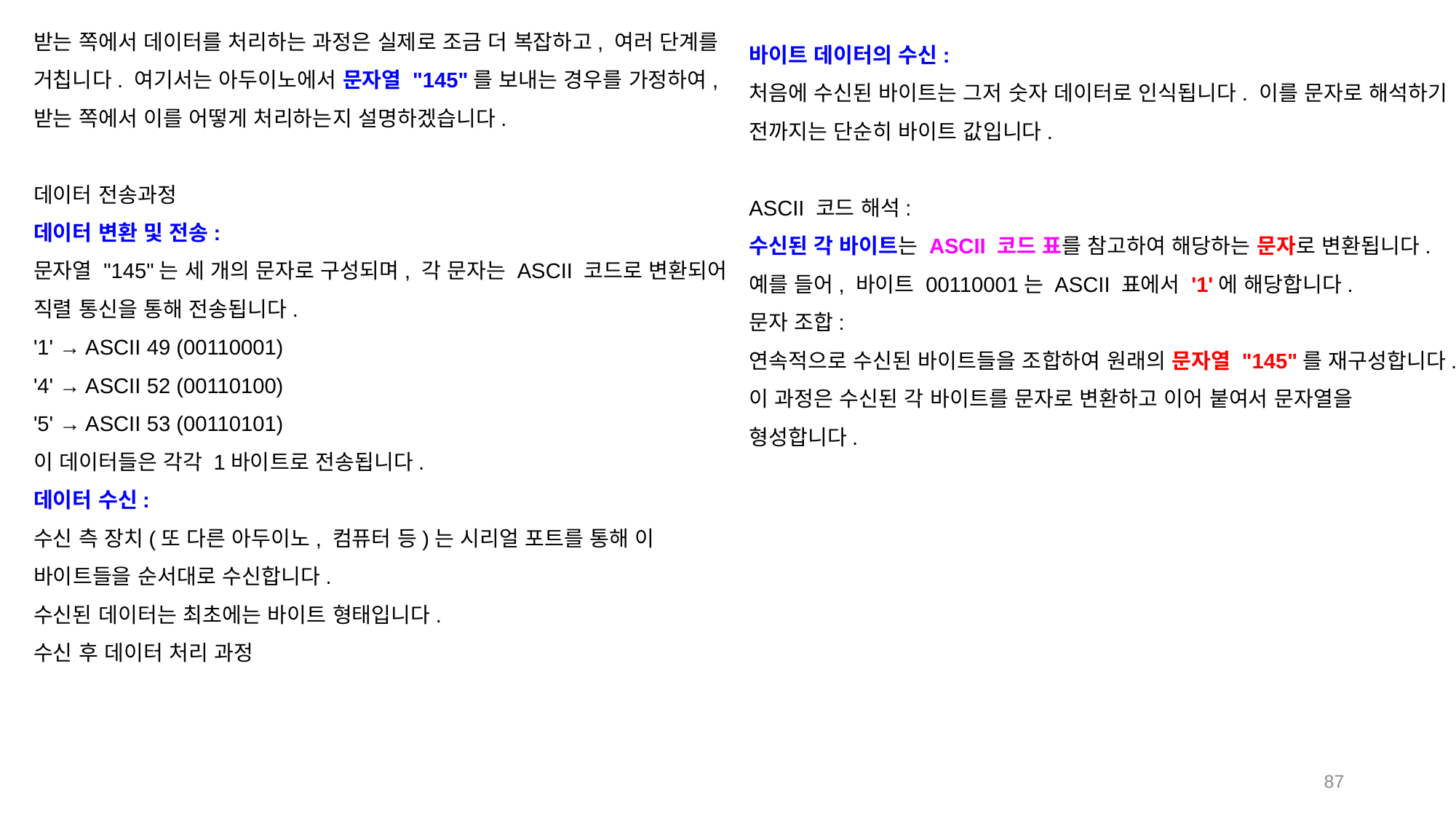

받는 쪽에서 데이터를 처리하는 과정은 실제로 조금 더 복잡하고, 여러 단계를 거칩니다. 여기서는 아두이노에서 문자열 "145"를 보내는 경우를 가정하여, 받는 쪽에서 이를 어떻게 처리하는지 설명하겠습니다.

데이터 전송과정
데이터 변환 및 전송:
문자열 "145"는 세 개의 문자로 구성되며, 각 문자는 ASCII 코드로 변환되어 직렬 통신을 통해 전송됩니다.
'1' → ASCII 49 (00110001)
'4' → ASCII 52 (00110100)
'5' → ASCII 53 (00110101)
이 데이터들은 각각 1바이트로 전송됩니다.
데이터 수신:
수신 측 장치(또 다른 아두이노, 컴퓨터 등)는 시리얼 포트를 통해 이 바이트들을 순서대로 수신합니다.
수신된 데이터는 최초에는 바이트 형태입니다.
수신 후 데이터 처리 과정
바이트 데이터의 수신:
처음에 수신된 바이트는 그저 숫자 데이터로 인식됩니다. 이를 문자로 해석하기 전까지는 단순히 바이트 값입니다.

ASCII 코드 해석:
수신된 각 바이트는 ASCII 코드 표를 참고하여 해당하는 문자로 변환됩니다.
예를 들어, 바이트 00110001는 ASCII 표에서 '1'에 해당합니다.
문자 조합:
연속적으로 수신된 바이트들을 조합하여 원래의 문자열 "145"를 재구성합니다.
이 과정은 수신된 각 바이트를 문자로 변환하고 이어 붙여서 문자열을 형성합니다.
87